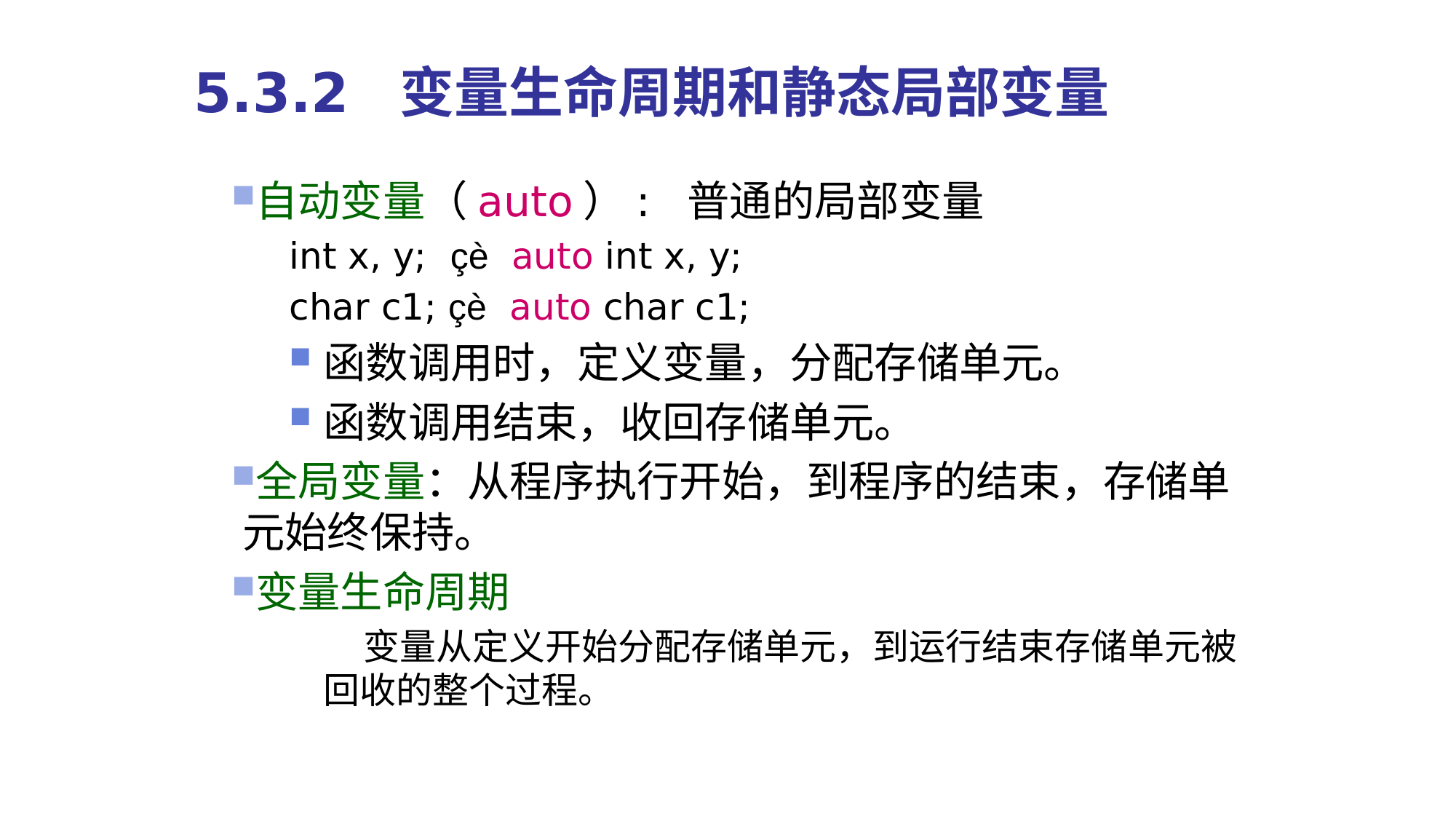

# 5.3.2  变量生命周期和静态局部变量
自动变量（auto）:  普通的局部变量
int x, y;  çè  auto int x, y;
char c1; çè  auto char c1;
函数调用时，定义变量，分配存储单元。
函数调用结束，收回存储单元。
全局变量：从程序执行开始，到程序的结束，存储单元始终保持。
变量生命周期
        变量从定义开始分配存储单元，到运行结束存储单元被回收的整个过程。